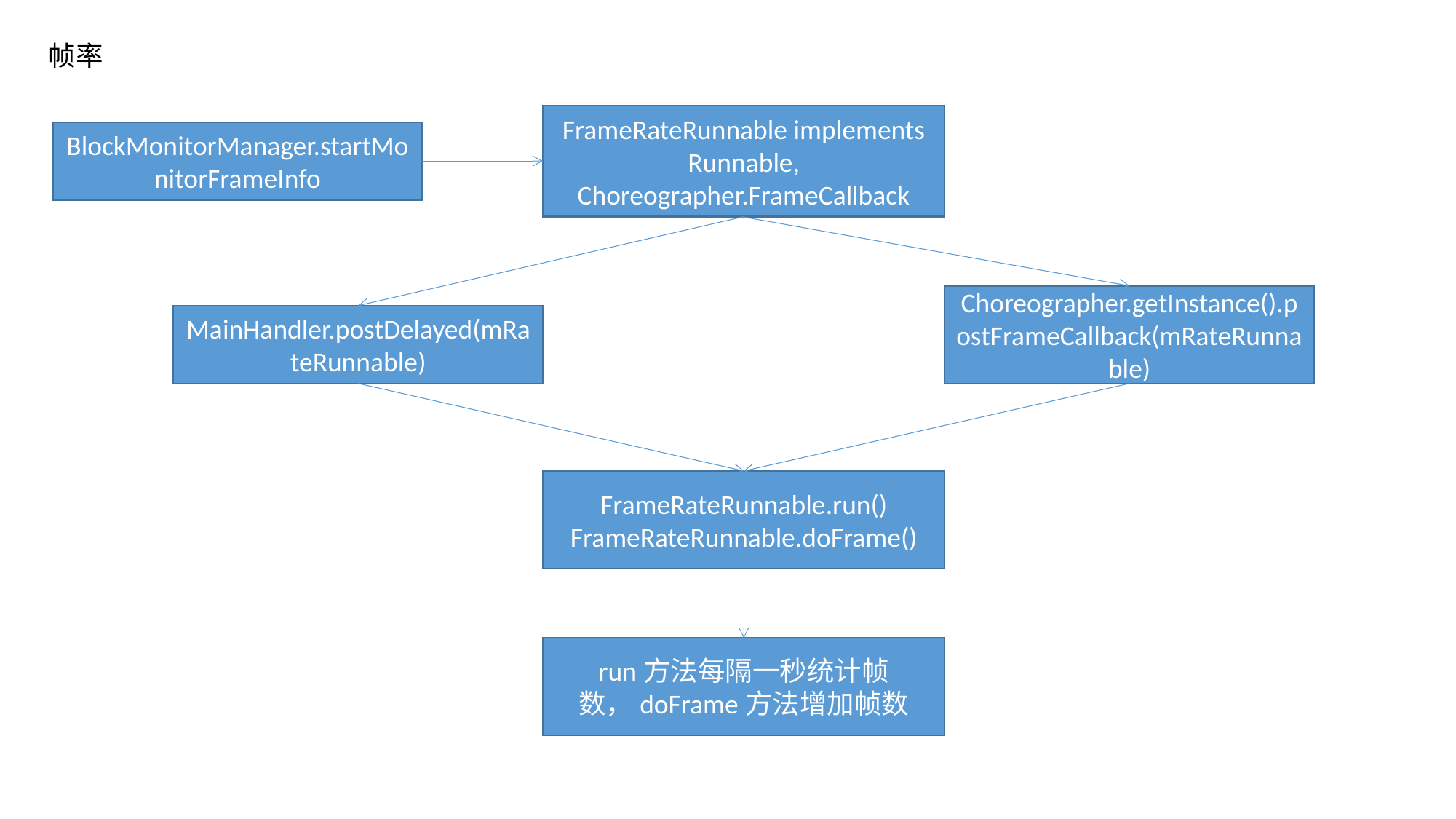

帧率
FrameRateRunnable implements Runnable, Choreographer.FrameCallback
BlockMonitorManager.startMonitorFrameInfo
Choreographer.getInstance().postFrameCallback(mRateRunnable)
MainHandler.postDelayed(mRateRunnable)
FrameRateRunnable.run()
FrameRateRunnable.doFrame()
run方法每隔一秒统计帧数，doFrame方法增加帧数